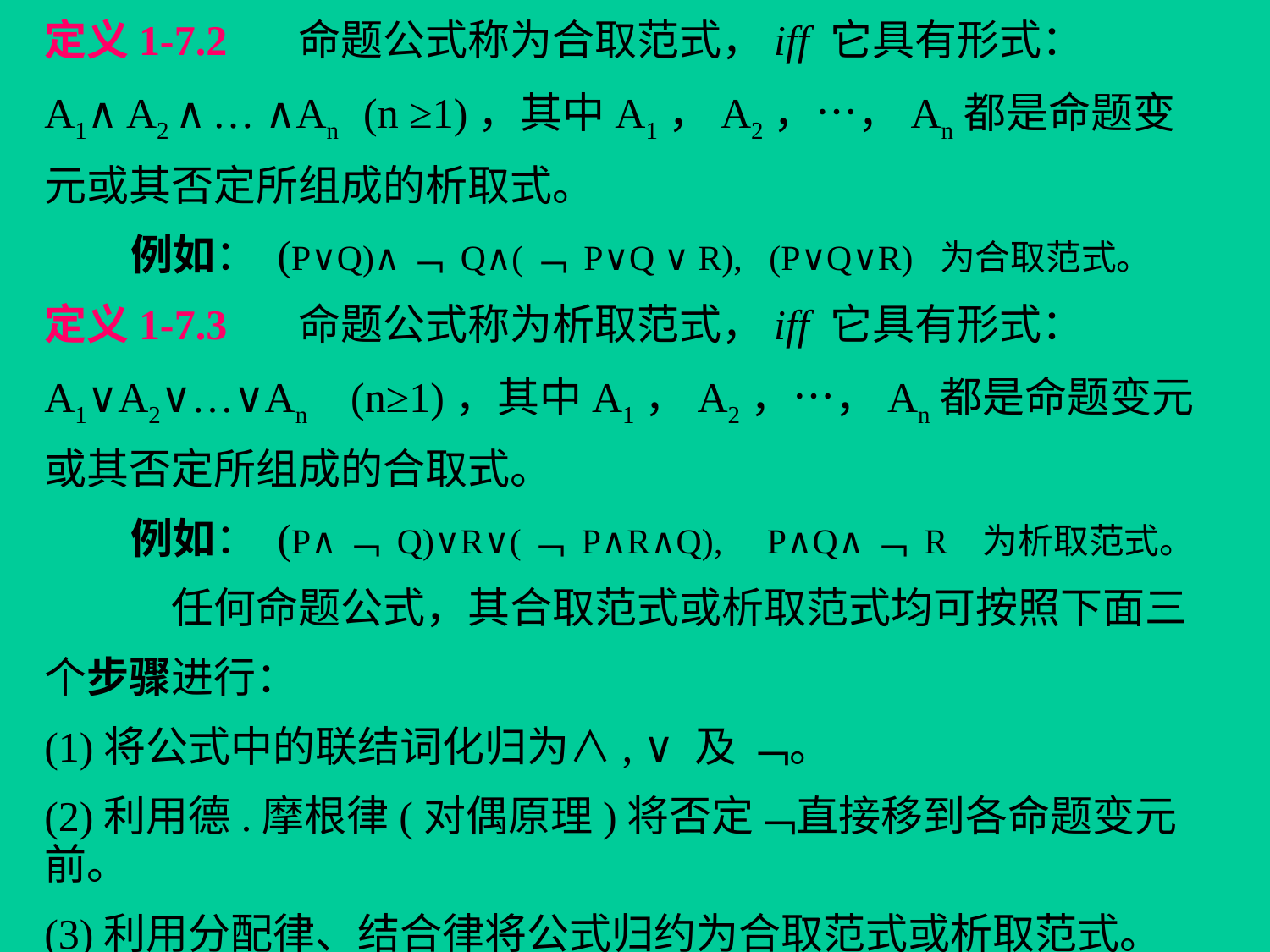

定义1-7.2	命题公式称为合取范式，iff 它具有形式：
A1∧ A2 ∧ … ∧An    (n ≥1)，其中A1，A2，…，An都是命题变
元或其否定所组成的析取式。
        例如： (P∨Q)∧﹁ Q∧(﹁ P∨Q ∨ R),   (P∨Q∨R)  为合取范式。
定义1-7.3	命题公式称为析取范式，iff 它具有形式：
A1∨A2∨…∨An       (n≥1)，其中A1，A2，…，An都是命题变元
或其否定所组成的合取式。
        例如： (P∧﹁ Q)∨R∨(﹁ P∧R∧Q),     P∧Q∧﹁ R   为析取范式。
	任何命题公式，其合取范式或析取范式均可按照下面三
个步骤进行：
(1)将公式中的联结词化归为∧, ∨ 及 ﹁。
(2)利用德.摩根律(对偶原理)将否定﹁直接移到各命题变元前。
(3)利用分配律、结合律将公式归约为合取范式或析取范式。